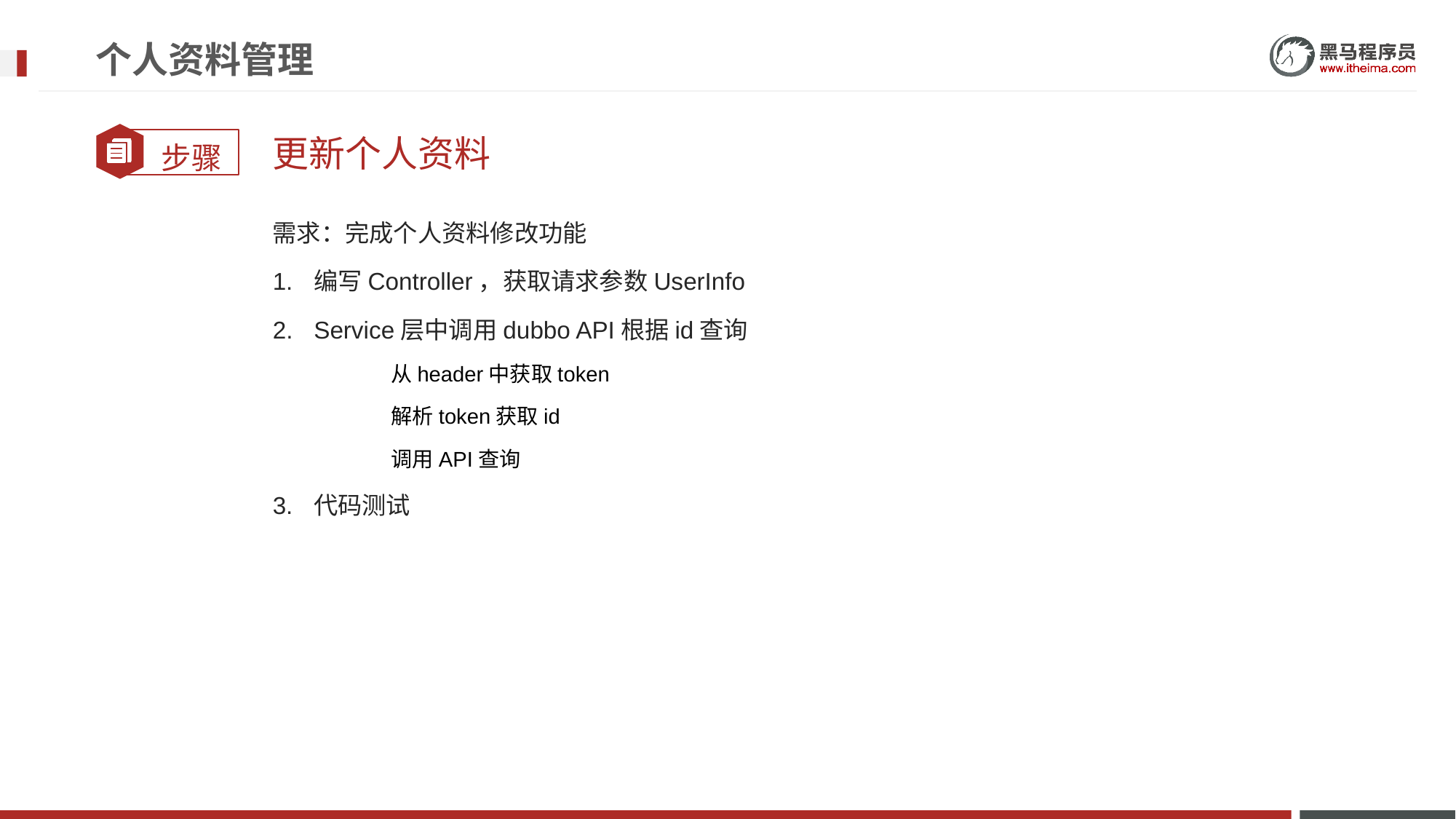

# 个人资料管理
更新个人资料
需求：完成个人资料修改功能
编写Controller，获取请求参数UserInfo
Service层中调用dubbo API根据id查询
从header中获取token
解析token获取id
调用API查询
代码测试